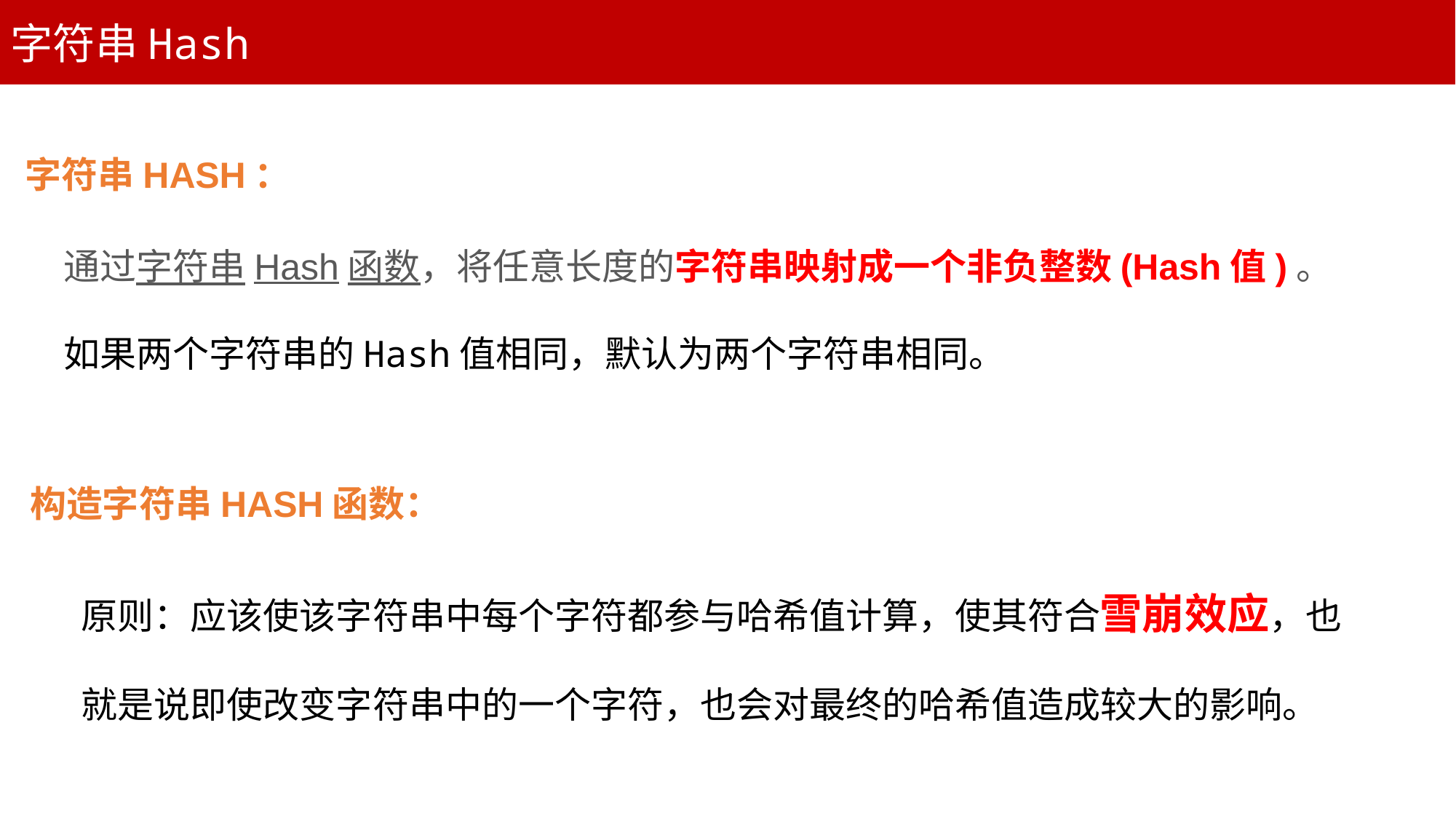

字符串Hash
字符串HASH：
通过字符串Hash函数，将任意长度的字符串映射成一个非负整数(Hash值)。
如果两个字符串的Hash值相同，默认为两个字符串相同。
构造字符串HASH函数：
原则：应该使该字符串中每个字符都参与哈希值计算，使其符合雪崩效应，也就是说即使改变字符串中的一个字符，也会对最终的哈希值造成较大的影响。